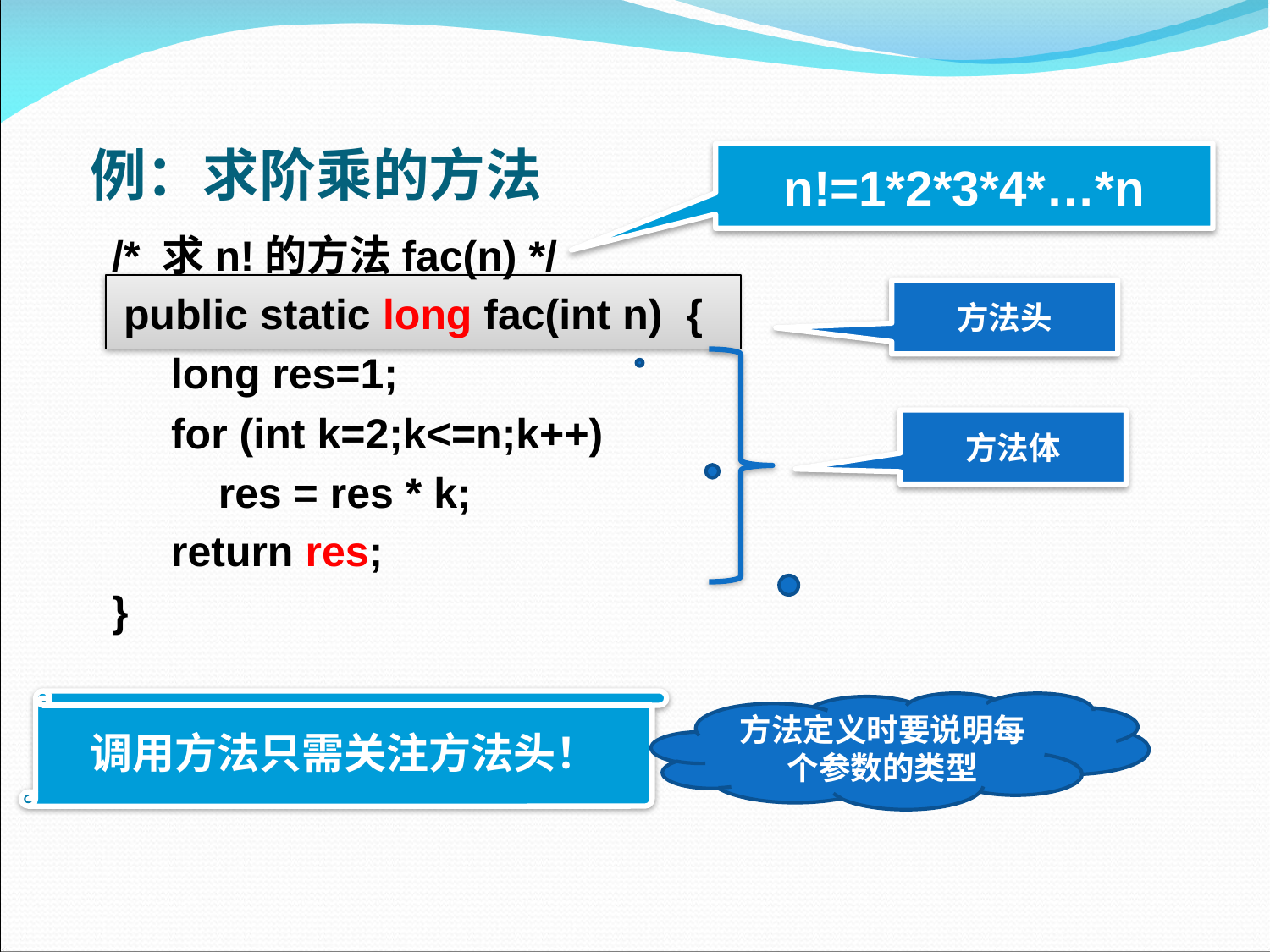

# 例：求阶乘的方法
n!=1*2*3*4*…*n
   /* 求n!的方法fac(n) */
    public static long fac(int n)  {
        long res=1;
        for (int k=2;k<=n;k++)
            res = res * k;
        return res;
   }

方法头

方法体
调用方法只需关注方法头！
方法定义时要说明每个参数的类型